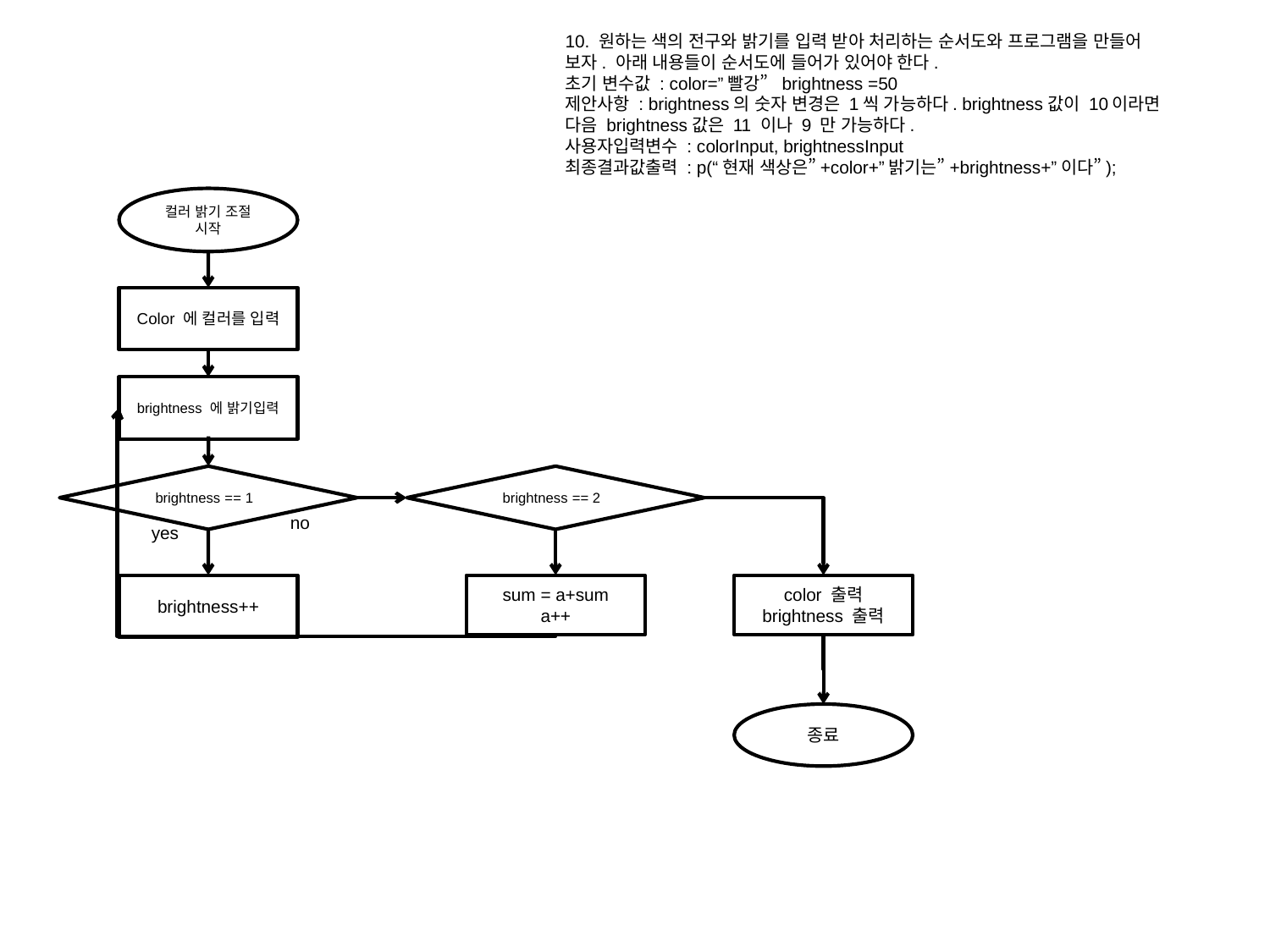

10. 원하는 색의 전구와 밝기를 입력 받아 처리하는 순서도와 프로그램을 만들어 보자. 아래 내용들이 순서도에 들어가 있어야 한다.
초기 변수값 : color=”빨강”  brightness =50
제안사항 : brightness의 숫자 변경은 1씩 가능하다. brightness값이 10이라면 다음 brightness값은 11 이나 9 만 가능하다.
사용자입력변수 : colorInput, brightnessInput
최종결과값출력 : p(“현재 색상은”+color+”밝기는”+brightness+”이다”);
컬러 밝기 조절 시작
brightness == 1
no
yes
종료
Color 에 컬러를 입력
brightness 에 밝기입력
brightness == 2
brightness++
sum = a+sum
a++
color 출력
brightness 출력